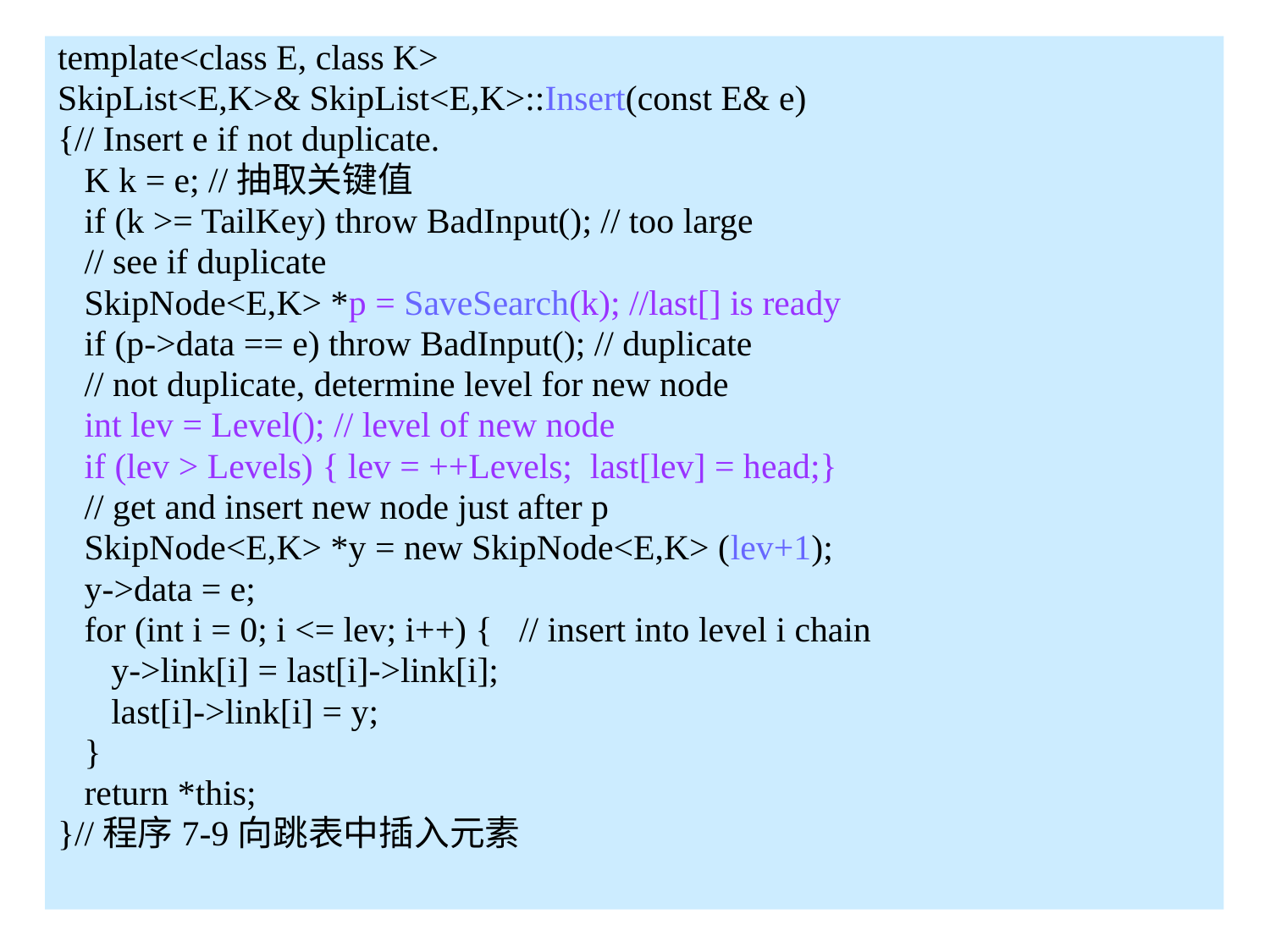

template<class E, class K>
SkipList<E,K>& SkipList<E,K>::Insert(const E& e)
{// Insert e if not duplicate.
   K k = e; //抽取关键值
   if (k >= TailKey) throw BadInput(); // too large
   // see if duplicate
   SkipNode<E,K> *p = SaveSearch(k); //last[] is ready
   if (p->data == e) throw BadInput(); // duplicate
   // not duplicate, determine level for new node
   int lev = Level(); // level of new node
   if (lev > Levels) { lev = ++Levels;  last[lev] = head;}
   // get and insert new node just after p
   SkipNode<E,K> *y = new SkipNode<E,K> (lev+1);
   y->data = e;
   for (int i = 0; i <= lev; i++) {   // insert into level i chain
      y->link[i] = last[i]->link[i];
      last[i]->link[i] = y;
   }
   return *this;
}//程序7-9向跳表中插入元素
45
7.3.5  类SkipList